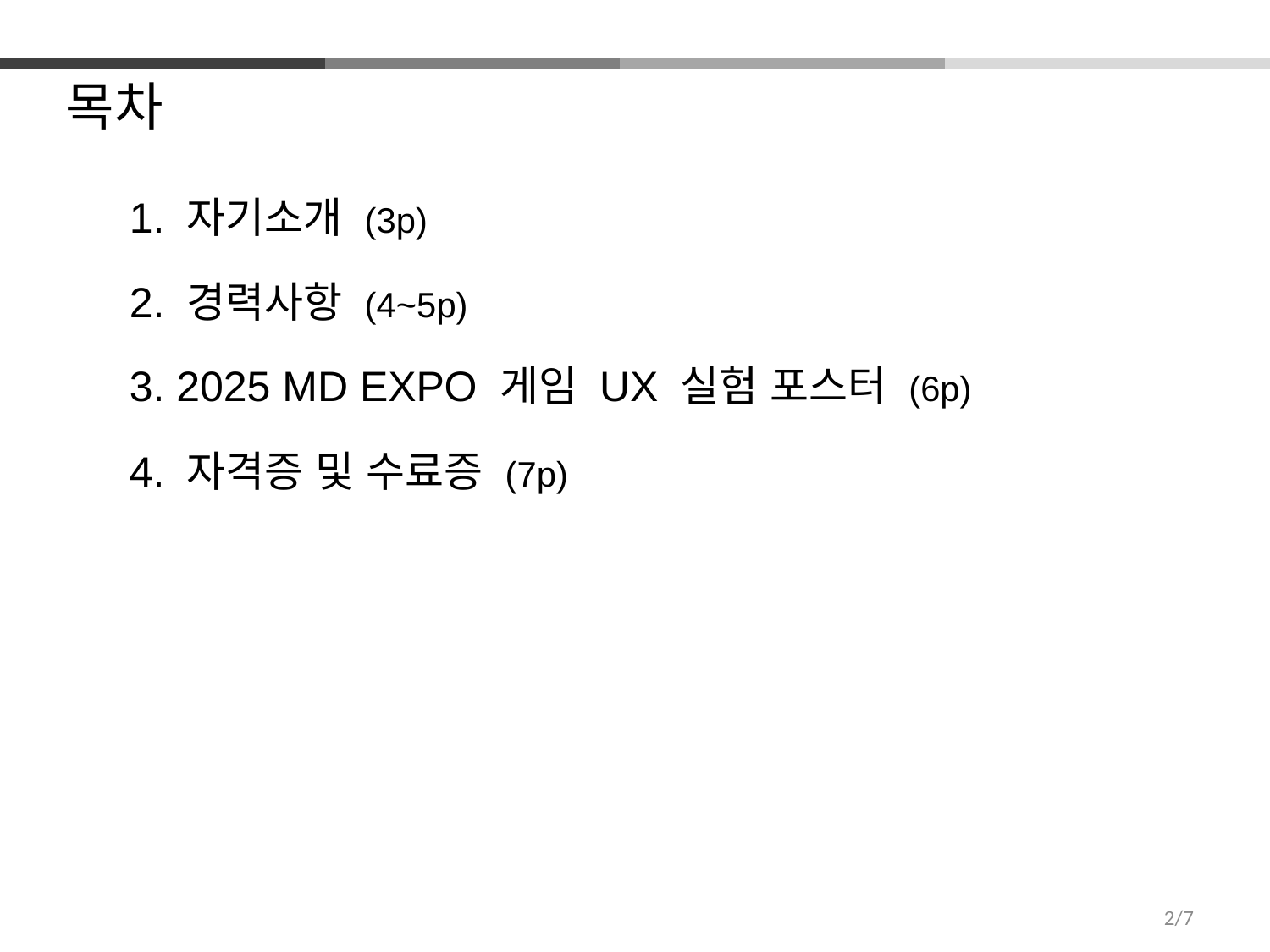

목차
1. 자기소개 (3p)
2. 경력사항 (4~5p)
3. 2025 MD EXPO 게임 UX 실험 포스터 (6p)
4. 자격증 및 수료증 (7p)

2/7